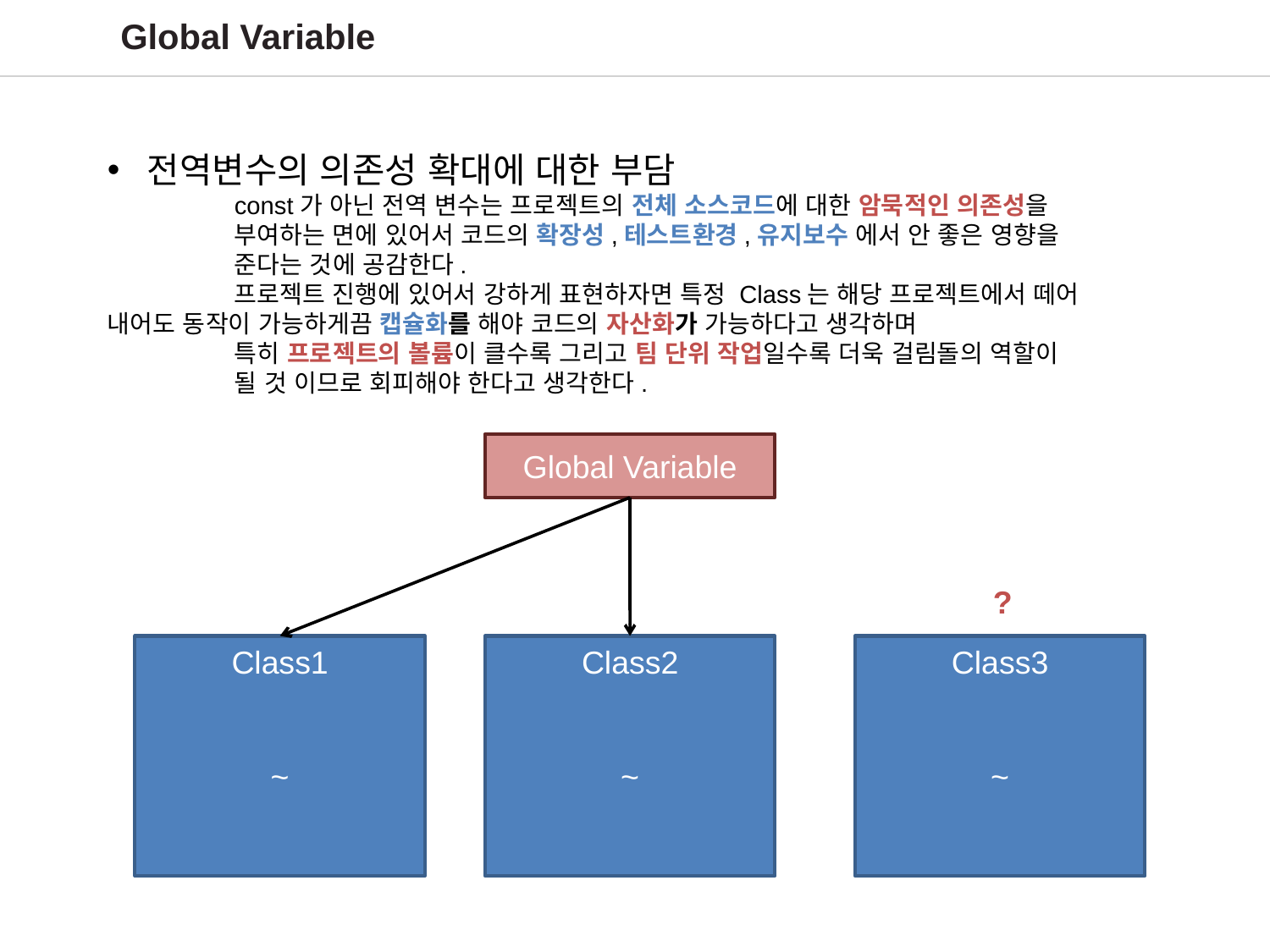

Global Variable
전역변수의 의존성 확대에 대한 부담
	const가 아닌 전역 변수는 프로젝트의 전체 소스코드에 대한 암묵적인 의존성을
	부여하는 면에 있어서 코드의 확장성,테스트환경,유지보수 에서 안 좋은 영향을
	준다는 것에 공감한다.
	프로젝트 진행에 있어서 강하게 표현하자면 특정 Class는 해당 프로젝트에서 떼어	내어도 동작이 가능하게끔 캡슐화를 해야 코드의 자산화가 가능하다고 생각하며
	특히 프로젝트의 볼륨이 클수록 그리고 팀 단위 작업일수록 더욱 걸림돌의 역할이
	될 것 이므로 회피해야 한다고 생각한다.
Global Variable
?
Class1

~
Class2

~
Class3

~